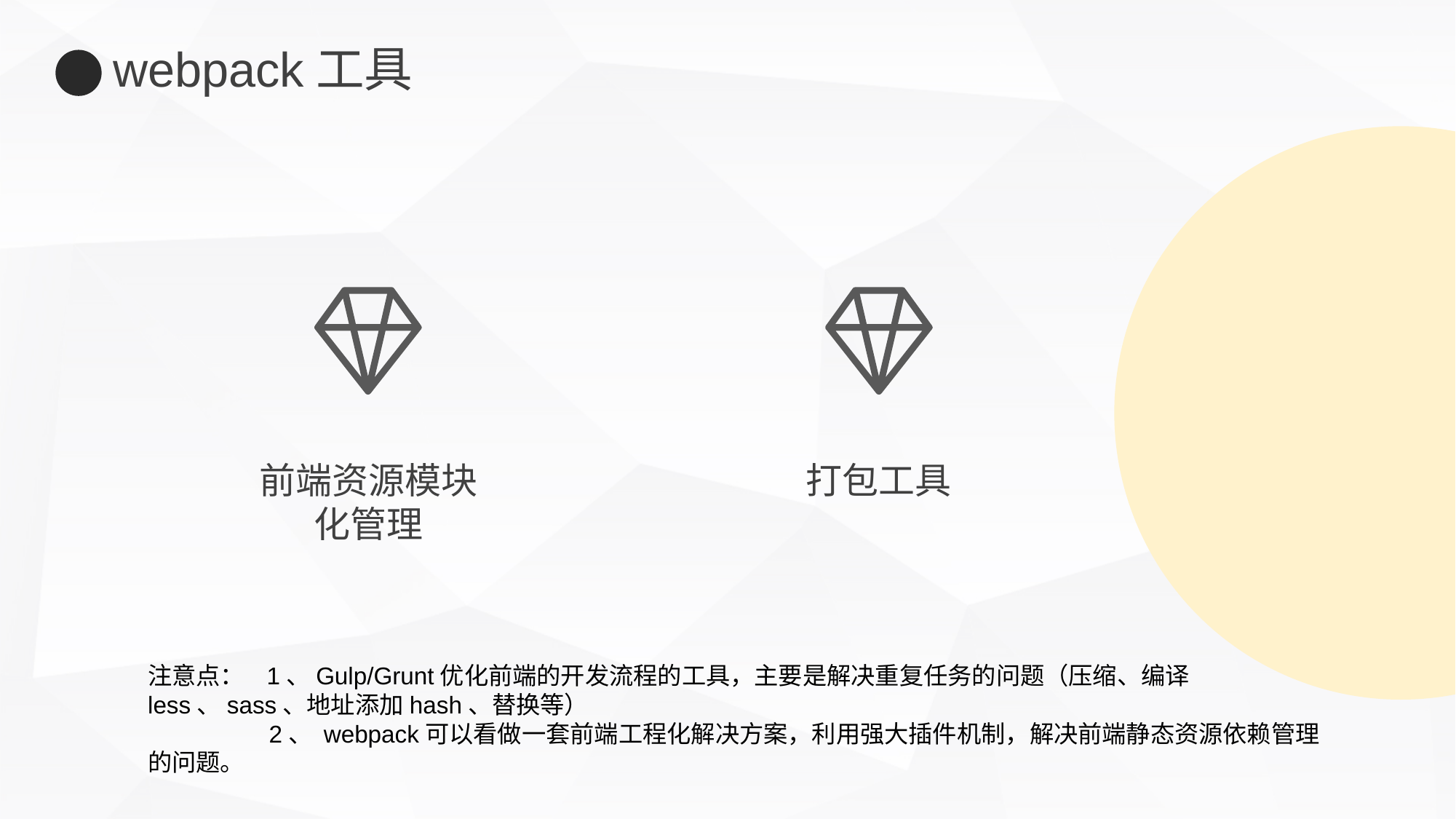

webpack工具

前端资源模块化管理
打包工具
注意点：   1、Gulp/Grunt优化前端的开发流程的工具，主要是解决重复任务的问题（压缩、编译less、sass、地址添加hash、替换等）
                  2、 webpack可以看做一套前端工程化解决方案，利用强大插件机制，解决前端静态资源依赖管理的问题。